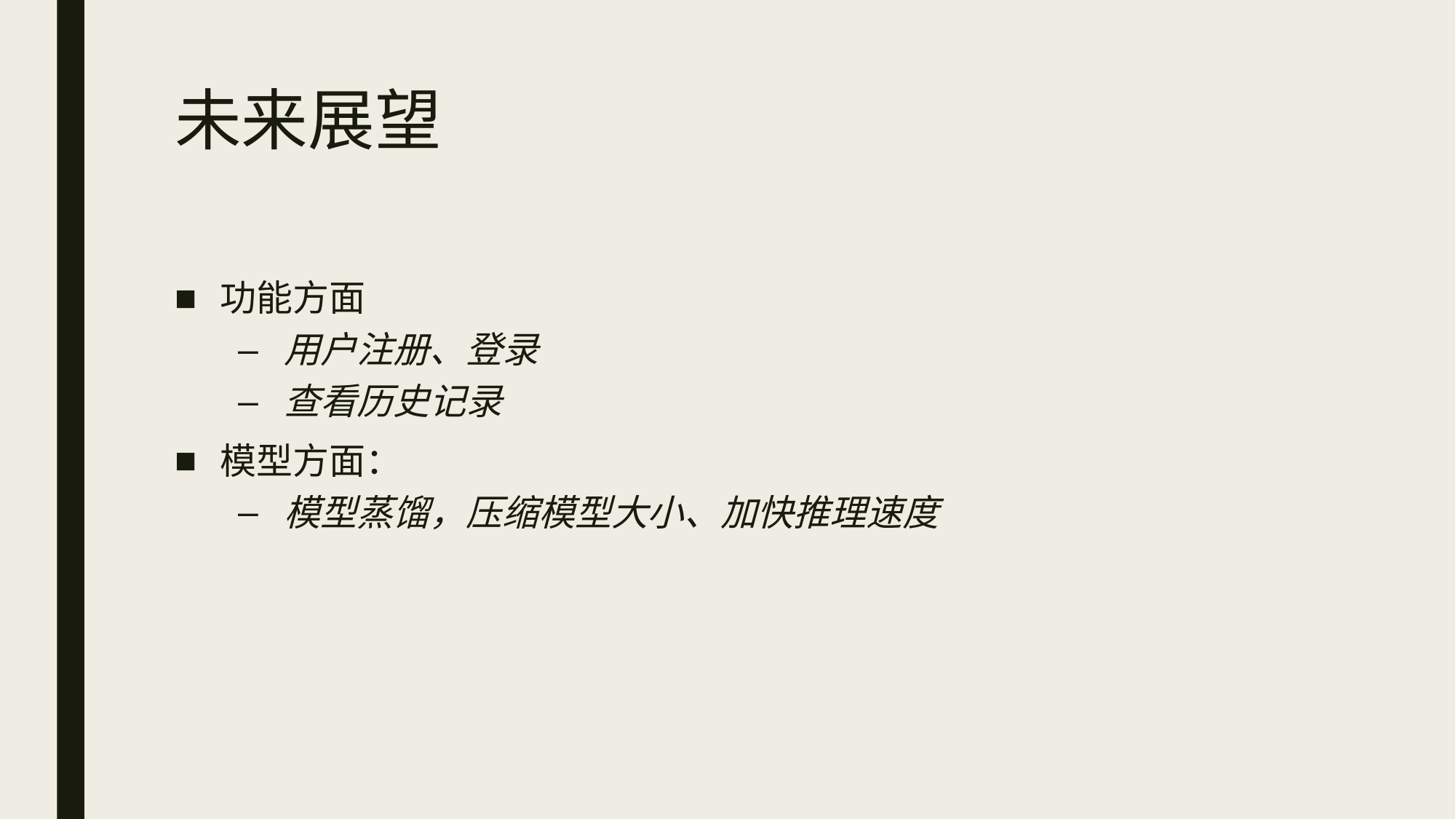

# 未来展望
功能方面
用户注册、登录
查看历史记录
模型方面：
模型蒸馏，压缩模型大小、加快推理速度